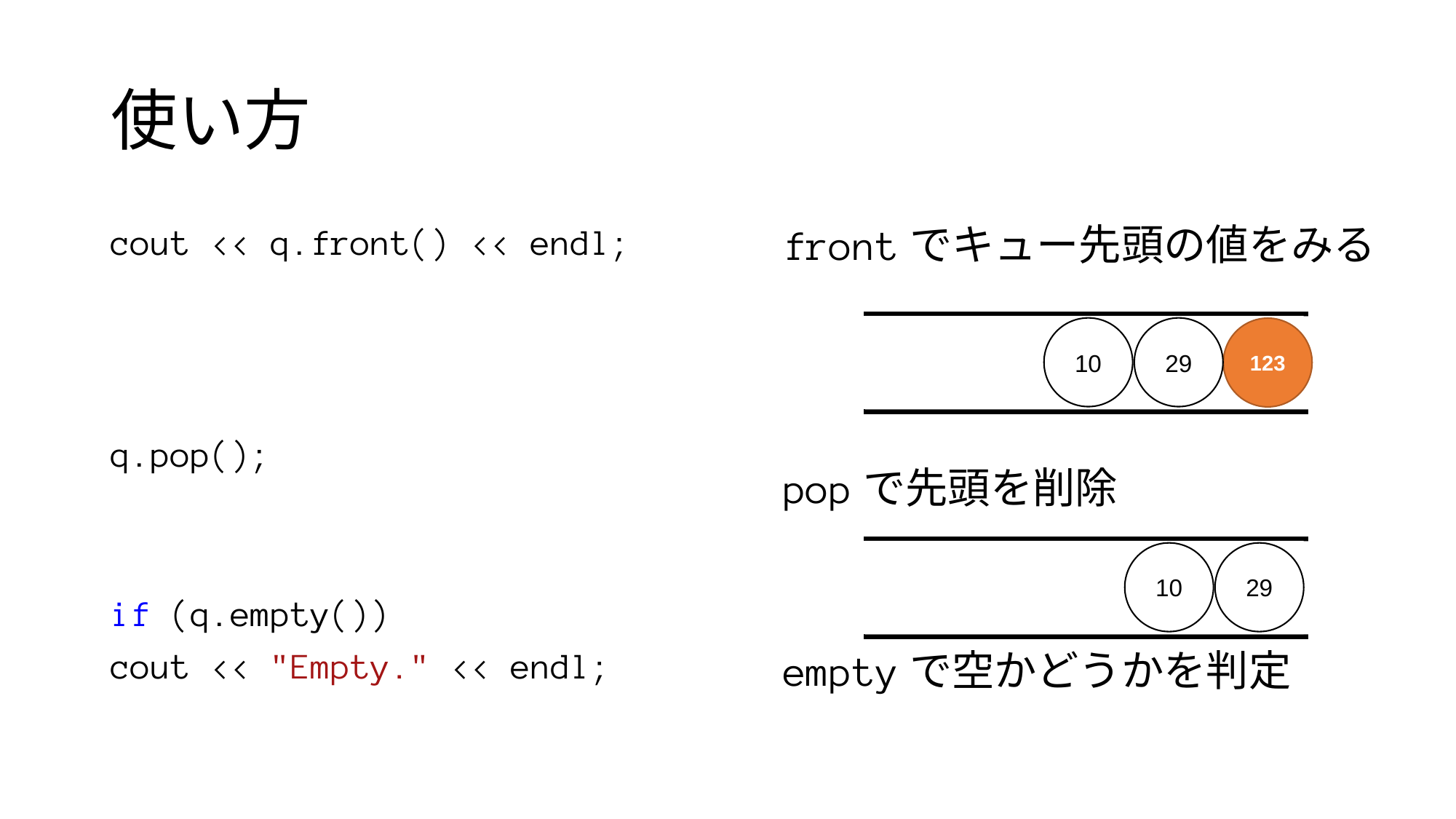

# 使い方
cout << q.front() << endl;

q.pop();

if (q.empty())
cout << "Empty." << endl;

frontでキュー先頭の値をみる

popで先頭を削除

emptyで空かどうかを判定

10
29
123

10
29